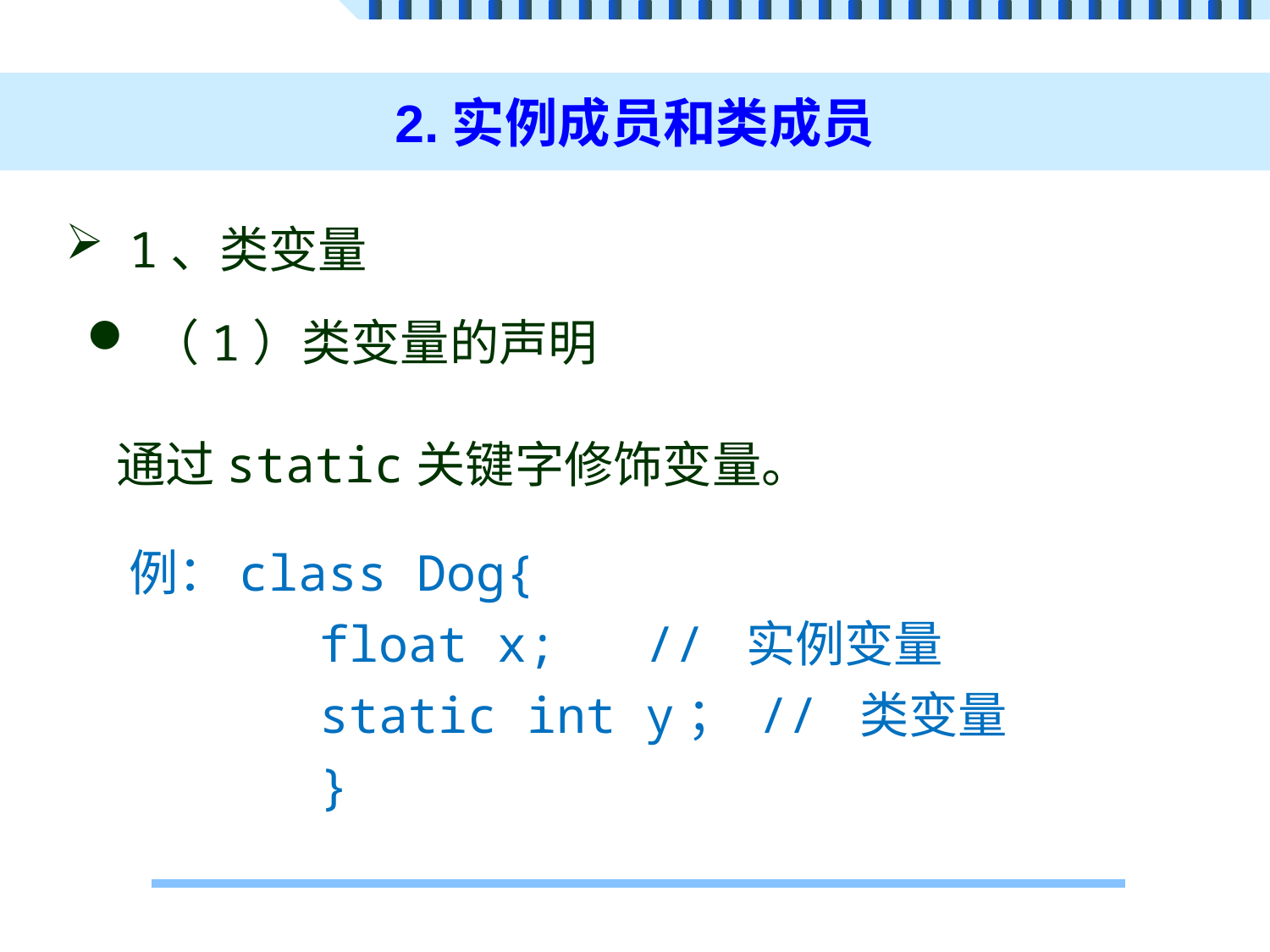

# 2.实例成员和类成员
1、类变量
（1）类变量的声明
通过static关键字修饰变量。
例：class Dog{
		float x;   // 实例变量
		static int y； // 类变量
		}